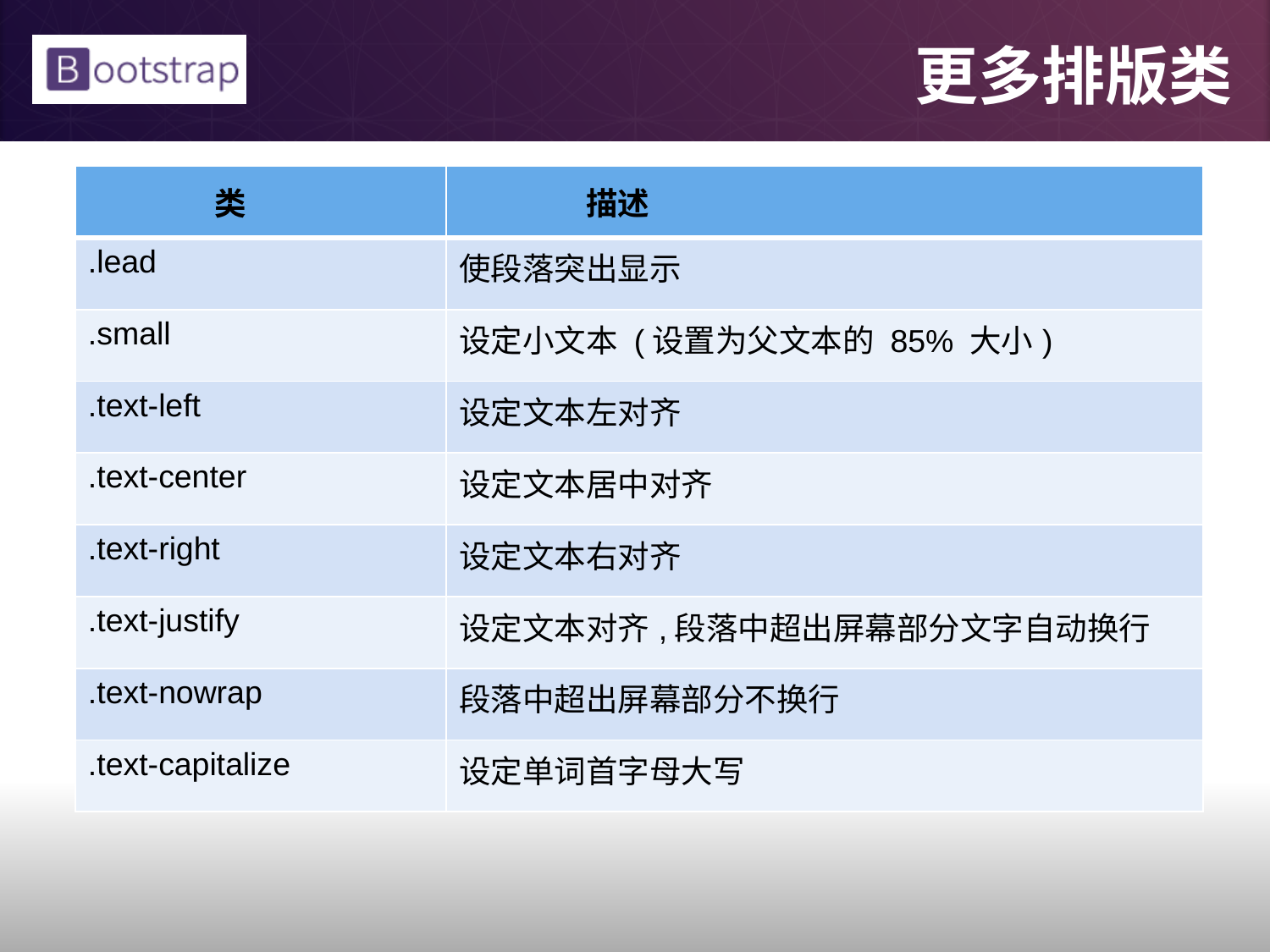

# 更多排版类
| 类 | 描述 |
| --- | --- |
| .lead | 使段落突出显示 |
| .small | 设定小文本 (设置为父文本的 85% 大小) |
| .text-left | 设定文本左对齐 |
| .text-center | 设定文本居中对齐 |
| .text-right | 设定文本右对齐 |
| .text-justify | 设定文本对齐,段落中超出屏幕部分文字自动换行 |
| .text-nowrap | 段落中超出屏幕部分不换行 |
| .text-capitalize | 设定单词首字母大写 |